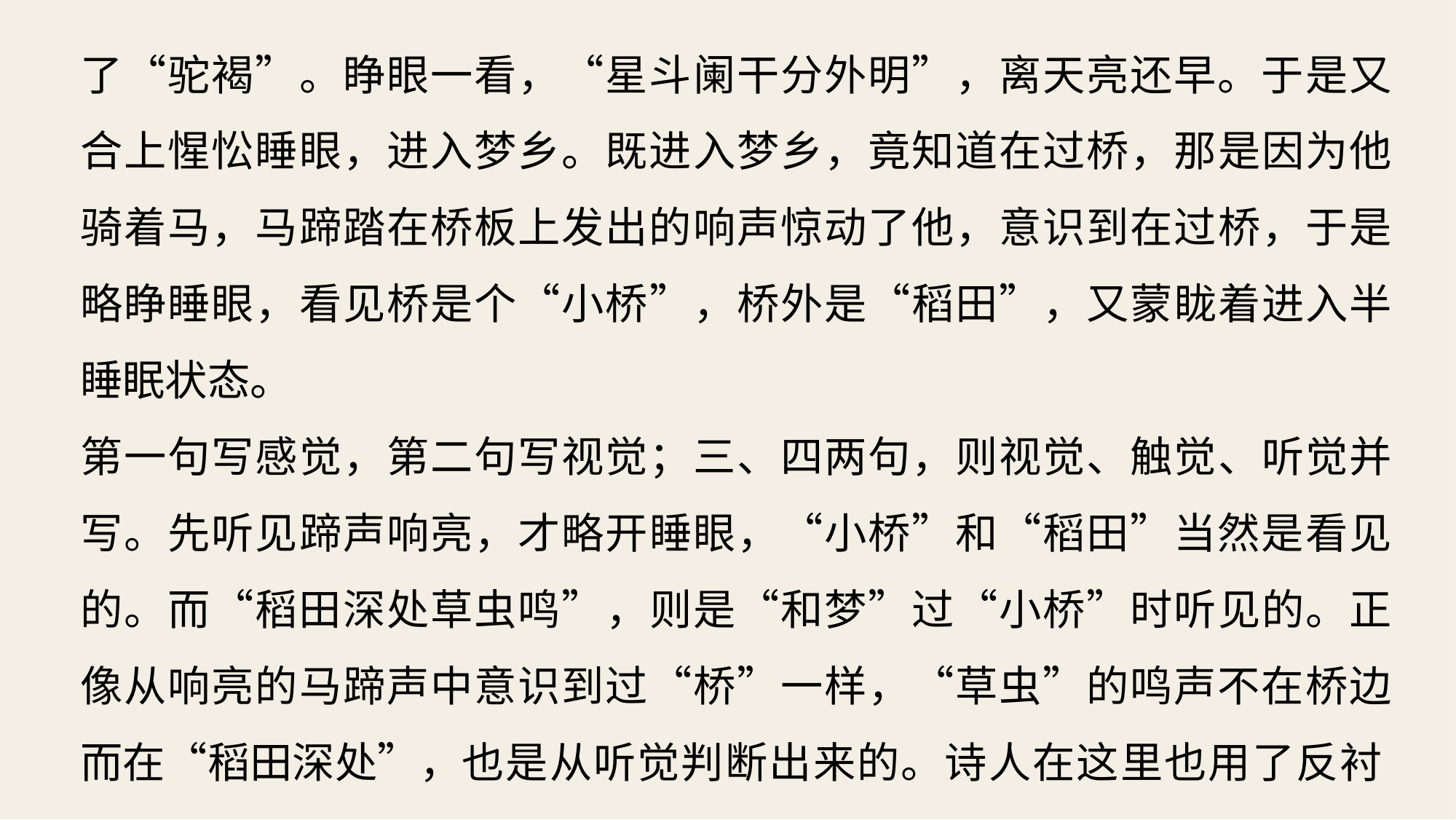

了“驼褐”。睁眼一看，“星斗阑干分外明”，离天亮还早。于是又合上惺忪睡眼，进入梦乡。既进入梦乡，竟知道在过桥，那是因为他骑着马，马蹄踏在桥板上发出的响声惊动了他，意识到在过桥，于是略睁睡眼，看见桥是个“小桥”，桥外是“稻田”，又蒙眬着进入半睡眠状态。
第一句写感觉，第二句写视觉；三、四两句，则视觉、触觉、听觉并写。先听见蹄声响亮，才略开睡眼，“小桥”和“稻田”当然是看见的。而“稻田深处草虫鸣”，则是“和梦”过“小桥”时听见的。正像从响亮的马蹄声中意识到过“桥”一样，“草虫”的鸣声不在桥边而在“稻田深处”，也是从听觉判断出来的。诗人在这里也用了反衬